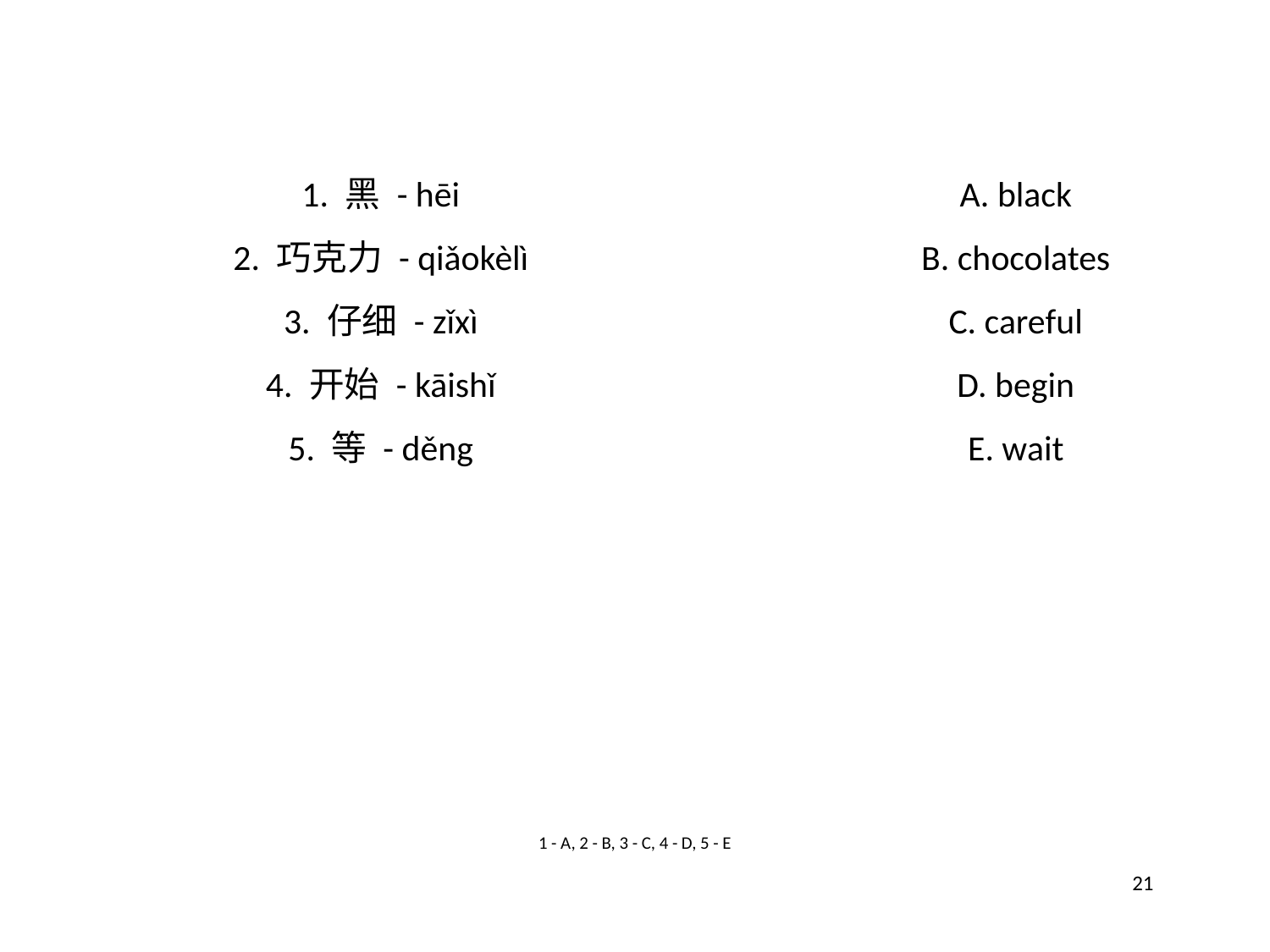

1. 黑 - hēi

A. black

2. 巧克力 - qiǎokèlì

B. chocolates

3. 仔细 - zǐxì

C. careful

4. 开始 - kāishǐ

D. begin

5. 等 - děng

E. wait
1 - A, 2 - B, 3 - C, 4 - D, 5 - E

21